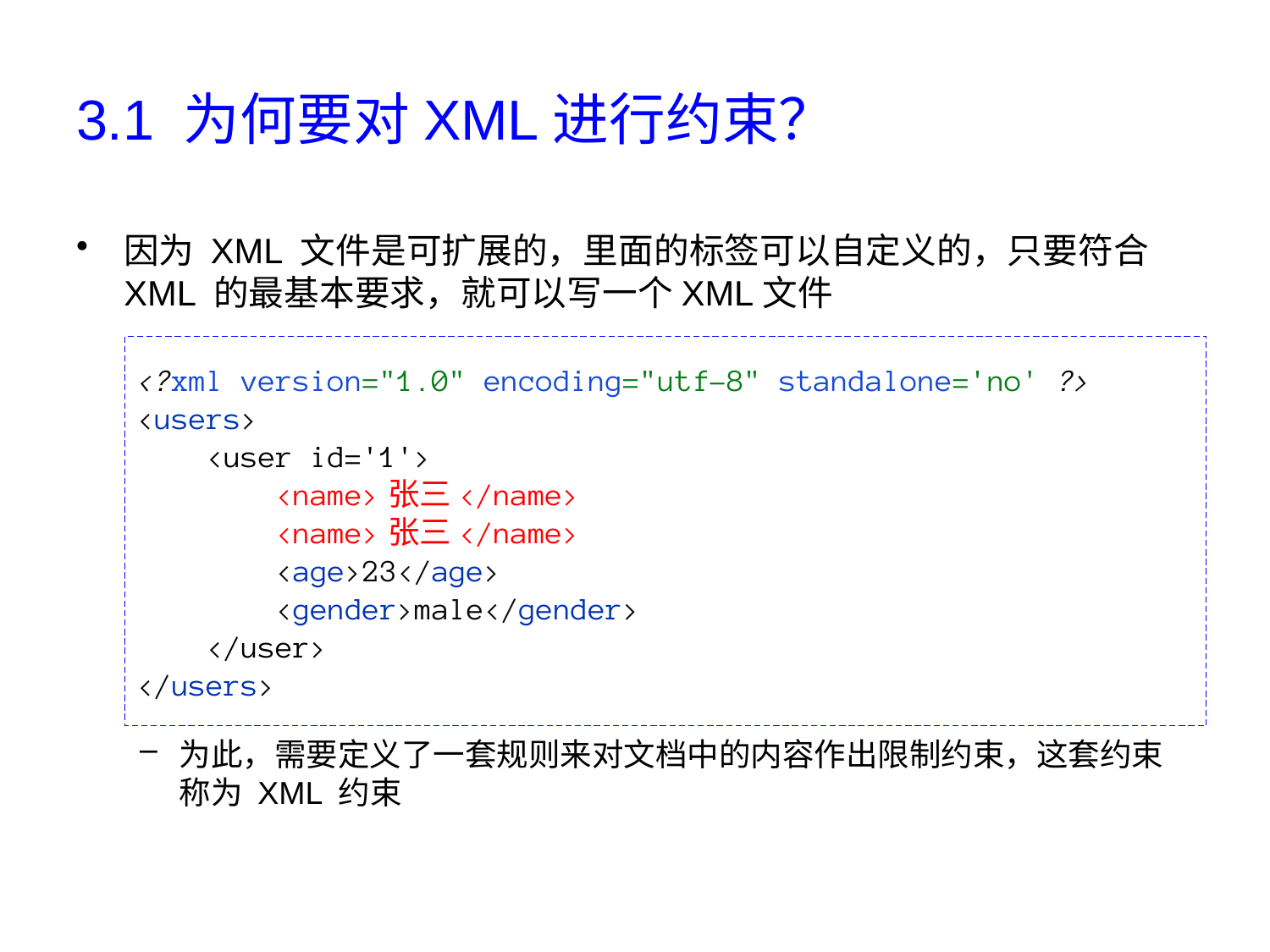

# 3.1 为何要对XML进行约束？
因为 XML 文件是可扩展的，里面的标签可以自定义的，只要符合 XML 的最基本要求，就可以写一个XML文件

为此，需要定义了一套规则来对文档中的内容作出限制约束，这套约束称为 XML 约束
<?xml version="1.0" encoding="utf-8" standalone='no' ?>
<users>
    <user id='1'>
        <name>张三</name>
        <name>张三</name>
        <age>23</age>
        <gender>male</gender>
    </user>
</users>